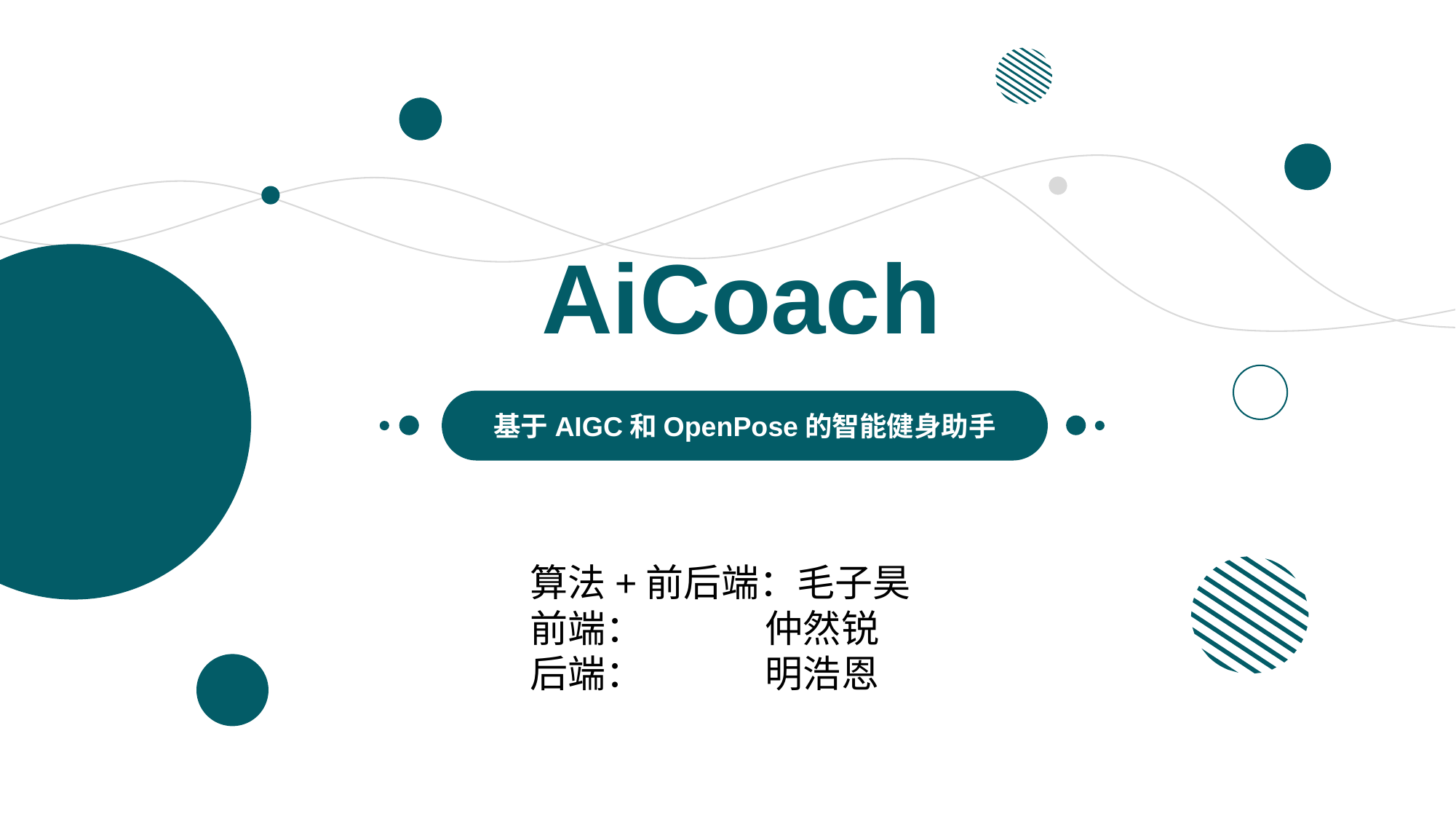

AiCoach

基于AIGC和OpenPose的智能健身助手

算法+前后端：毛子昊
前端：	  仲然锐
后端：	  明浩恩